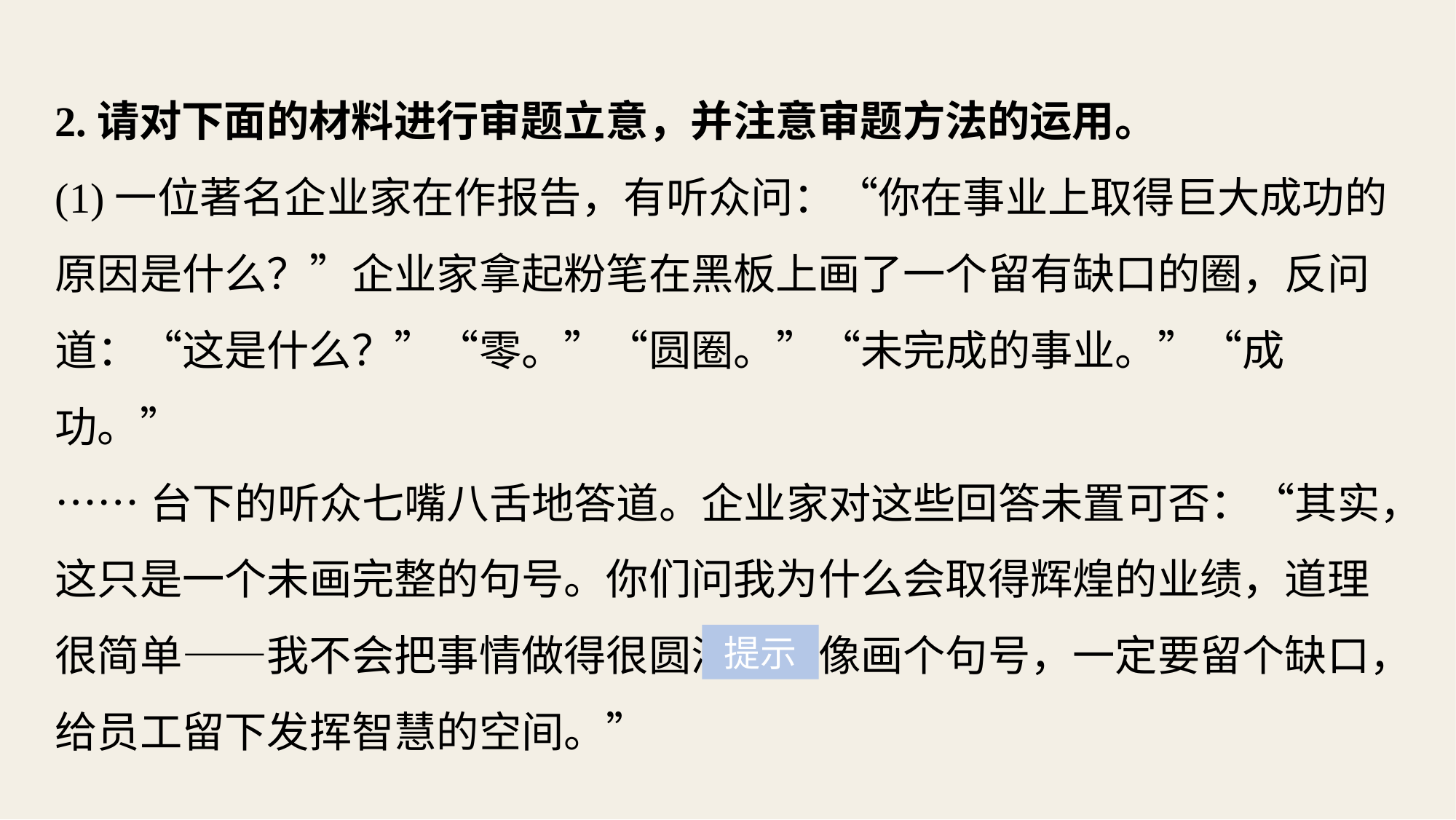

2.请对下面的材料进行审题立意，并注意审题方法的运用。
(1)一位著名企业家在作报告，有听众问：“你在事业上取得巨大成功的原因是什么？”企业家拿起粉笔在黑板上画了一个留有缺口的圈，反问道：“这是什么？”“零。”“圆圈。”“未完成的事业。”“成功。”
……台下的听众七嘴八舌地答道。企业家对这些回答未置可否：“其实，这只是一个未画完整的句号。你们问我为什么会取得辉煌的业绩，道理很简单——我不会把事情做得很圆满，就像画个句号，一定要留个缺口，给员工留下发挥智慧的空间。”
提示